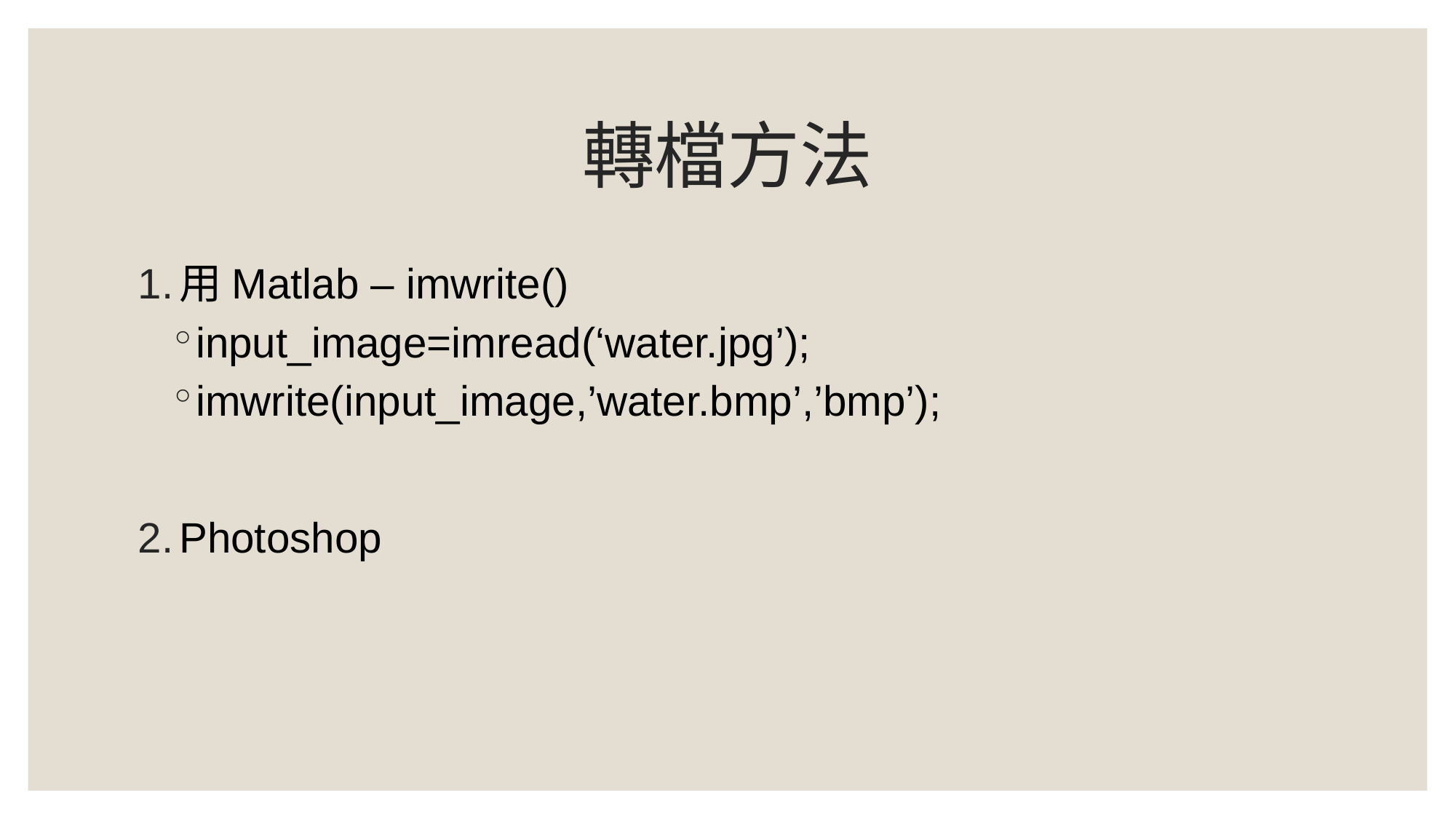

# 轉檔方法
用Matlab – imwrite()
input_image=imread(‘water.jpg’);
imwrite(input_image,’water.bmp’,’bmp’);

Photoshop